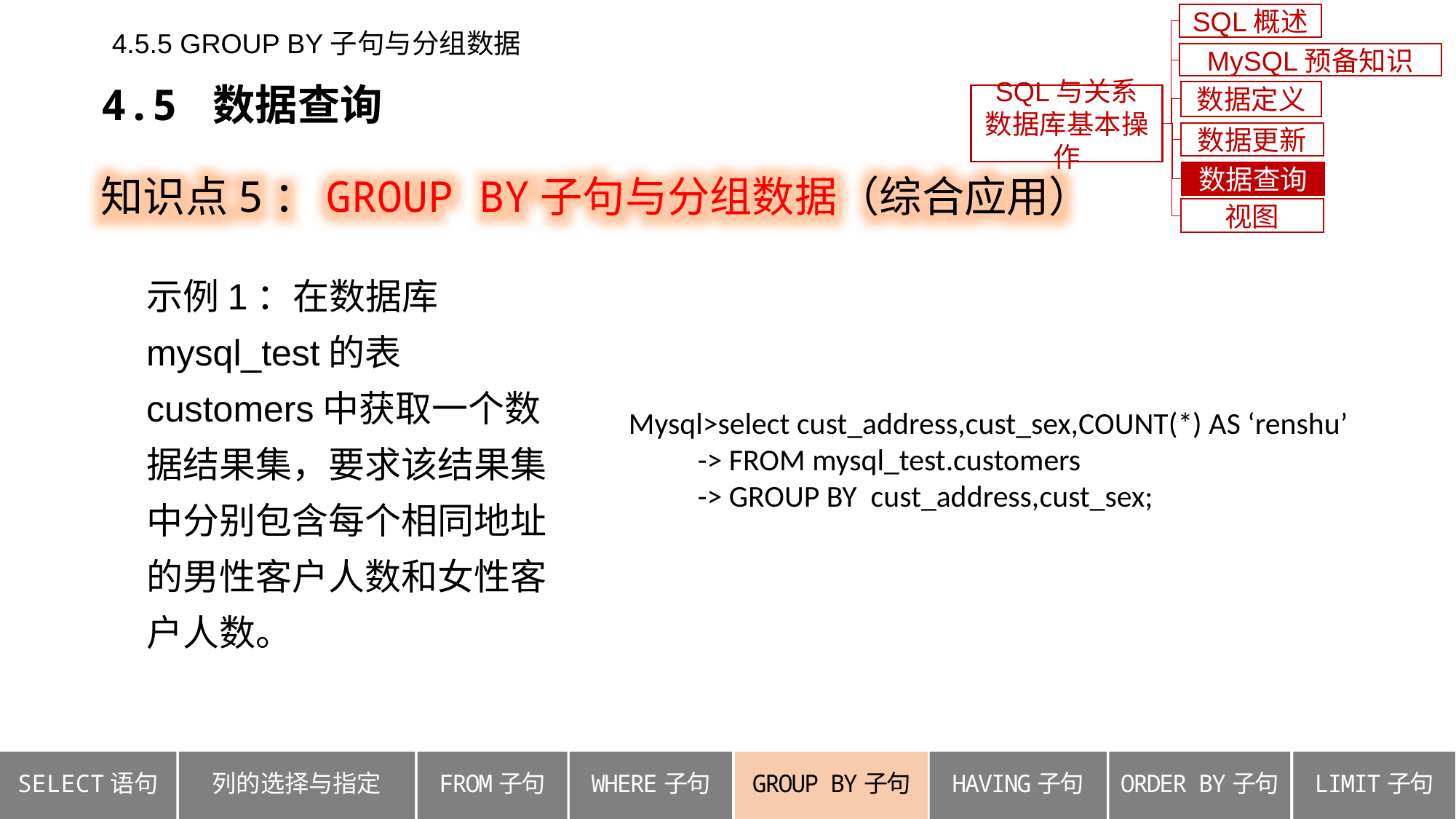

SQL概述
4.5.5 GROUP BY子句与分组数据
MySQL预备知识
4.5 数据查询
数据定义
SQL与关系数据库基本操作
数据更新
知识点5：GROUP BY子句与分组数据（综合应用）
数据查询
视图
示例1：在数据库mysql_test的表customers中获取一个数据结果集，要求该结果集中分别包含每个相同地址的男性客户人数和女性客户人数。
Mysql>select cust_address,cust_sex,COUNT(*) AS ‘renshu’
          -> FROM mysql_test.customers
          -> GROUP BY  cust_address,cust_sex;
列的选择与指定
ORDER BY子句
SELECT语句
FROM子句
WHERE子句
GROUP BY子句
HAVING子句
LIMIT子句